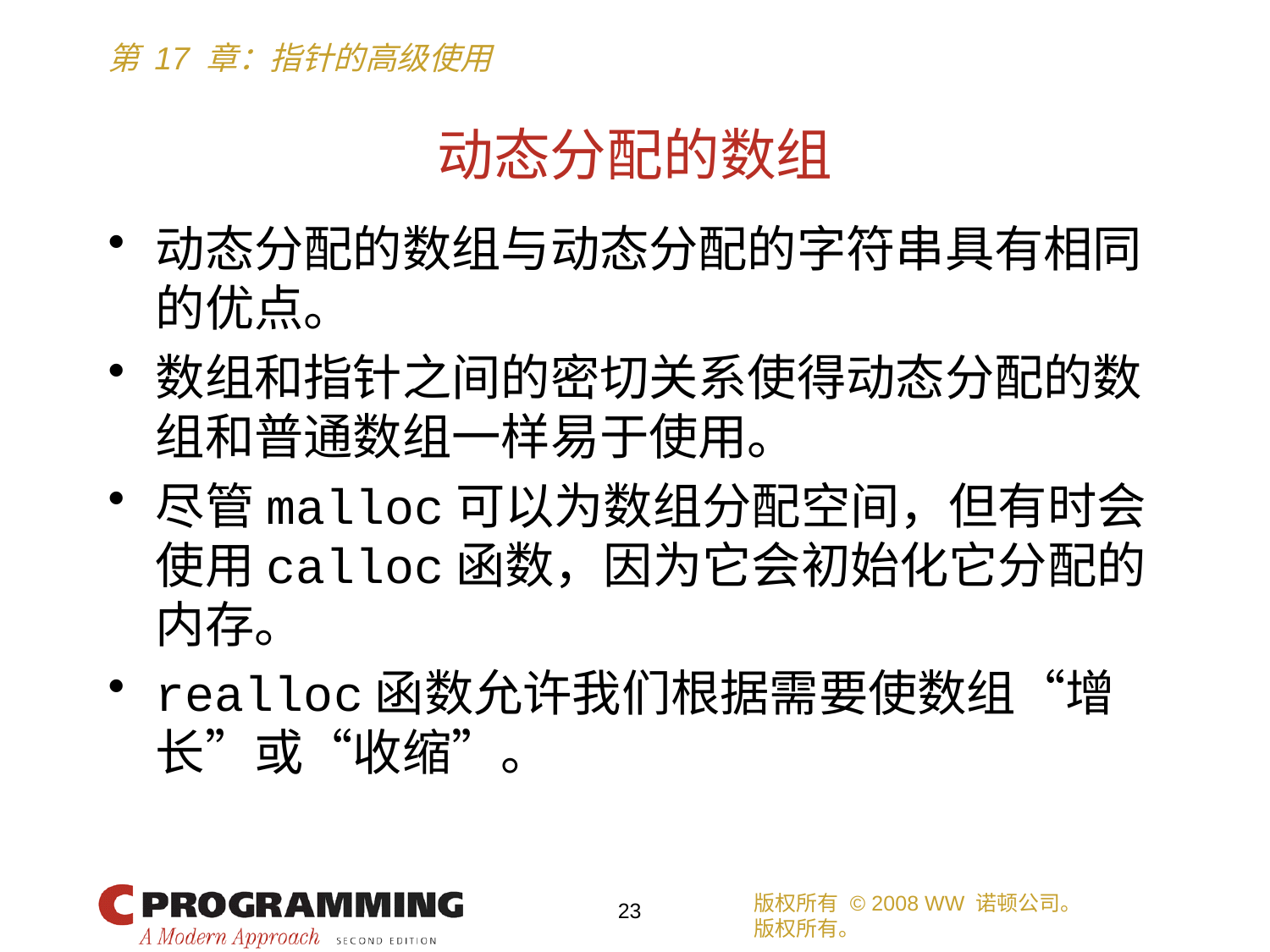

# 动态分配的数组
动态分配的数组与动态分配的字符串具有相同的优点。
数组和指针之间的密切关系使得动态分配的数组和普通数组一样易于使用。
尽管malloc可以为数组分配空间，但有时会使用calloc函数，因为它会初始化它分配的内存。
realloc函数允许我们根据需要使数组“增长”或“收缩”。
版权所有 © 2008 WW 诺顿公司。
版权所有。
23